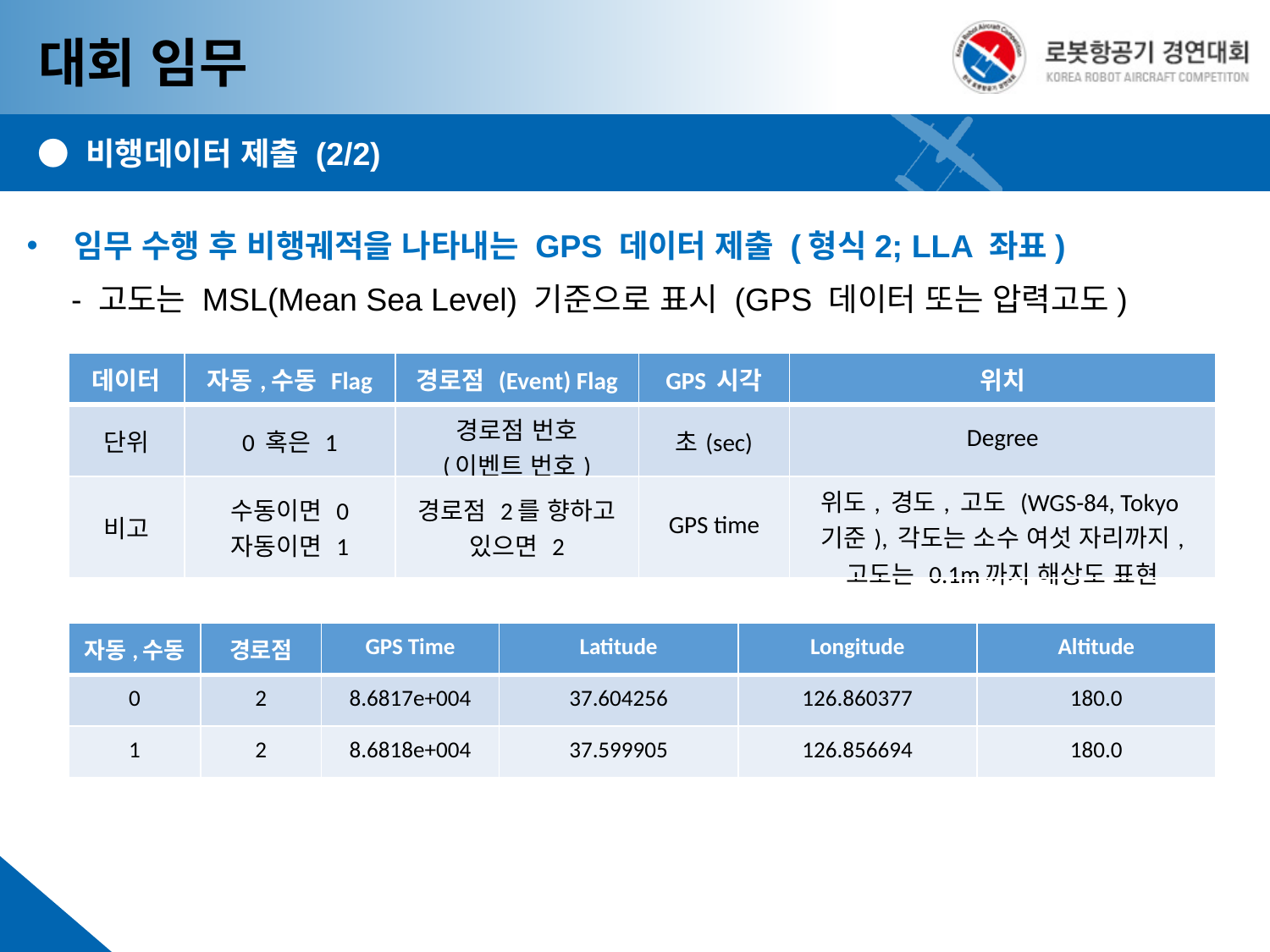

대회 임무
● 비행데이터 제출 (2/2)
임무 수행 후 비행궤적을 나타내는 GPS 데이터 제출 (형식2; LLA 좌표)
     - 고도는 MSL(Mean Sea Level) 기준으로 표시 (GPS 데이터 또는 압력고도)

| 데이터 | 자동,수동 Flag | 경로점 (Event) Flag | GPS 시각 | 위치 |
| --- | --- | --- | --- | --- |
| 단위 | 0 혹은 1 | 경로점 번호 (이벤트 번호) | 초(sec) | Degree |
| 비고 | 수동이면 0 자동이면 1 | 경로점 2를 향하고 있으면 2 | GPS time | 위도, 경도, 고도 (WGS-84, Tokyo기준), 각도는 소수 여섯 자리까지, 고도는 0.1m까지 해상도 표현 |
| 자동,수동 | 경로점 | GPS Time | Latitude | Longitude | Altitude |
| --- | --- | --- | --- | --- | --- |
| 0 | 2 | 8.6817e+004 | 37.604256 | 126.860377 | 180.0 |
| 1 | 2 | 8.6818e+004 | 37.599905 | 126.856694 | 180.0 |